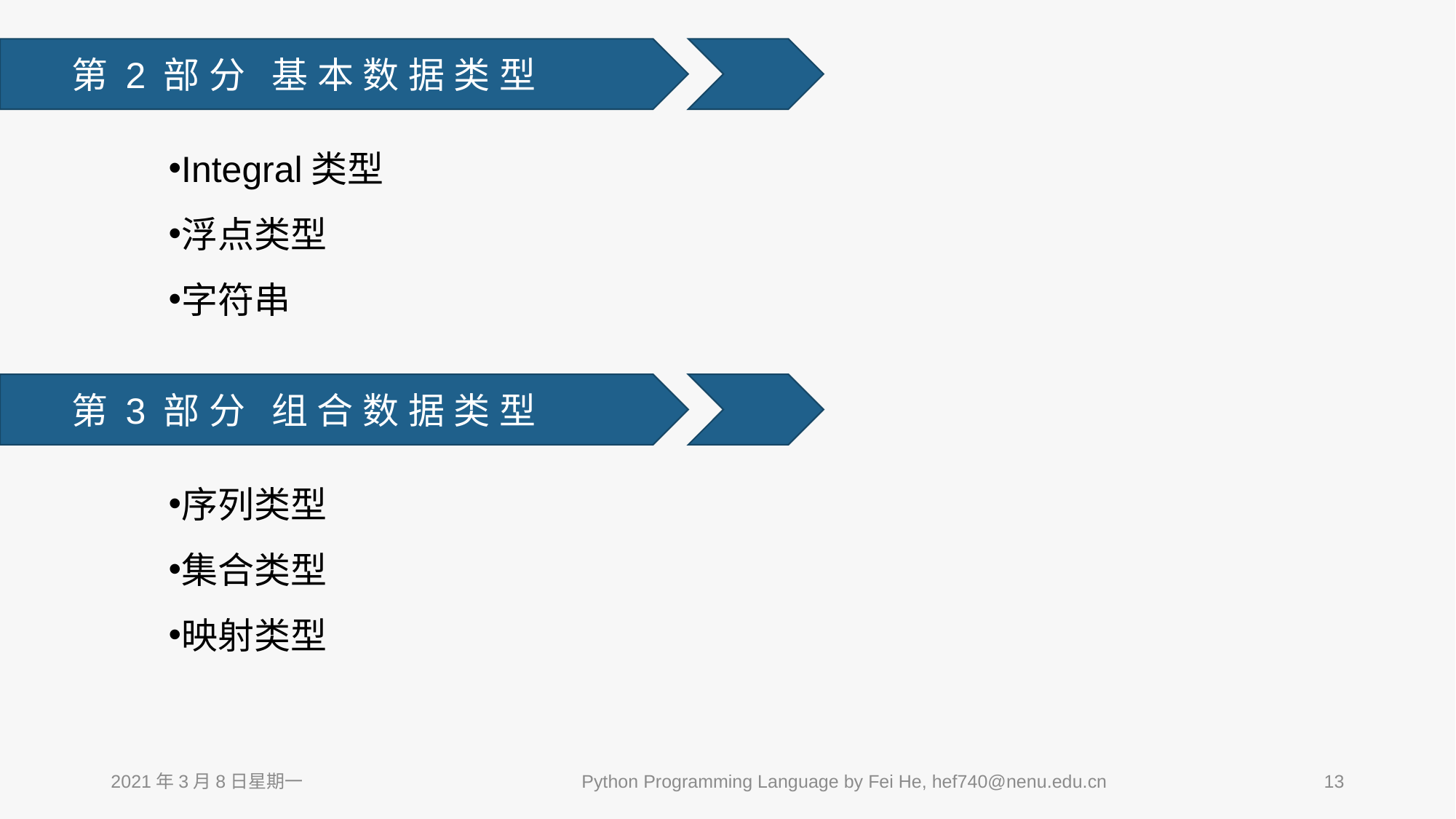

第2部分 基本数据类型

Integral类型
浮点类型
字符串
   第3部分 组合数据类型

序列类型
集合类型
映射类型
2021年3月8日星期一
Python Programming Language by Fei He, hef740@nenu.edu.cn
13